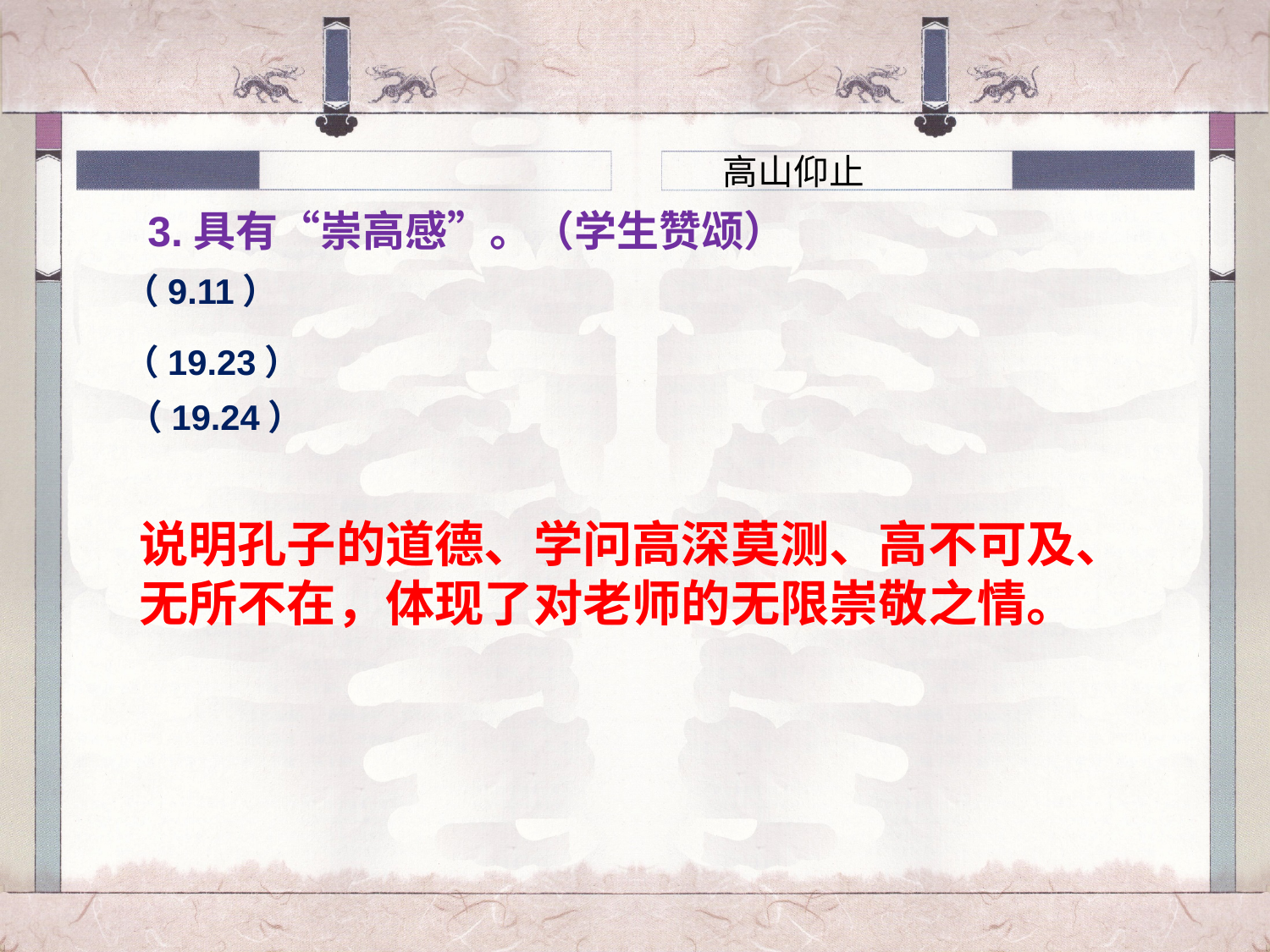

高山仰止
3.具有“崇高感”。（学生赞颂）
（9.11）
（19.23）
 （19.24）
说明孔子的道德、学问高深莫测、高不可及、无所不在，体现了对老师的无限崇敬之情。